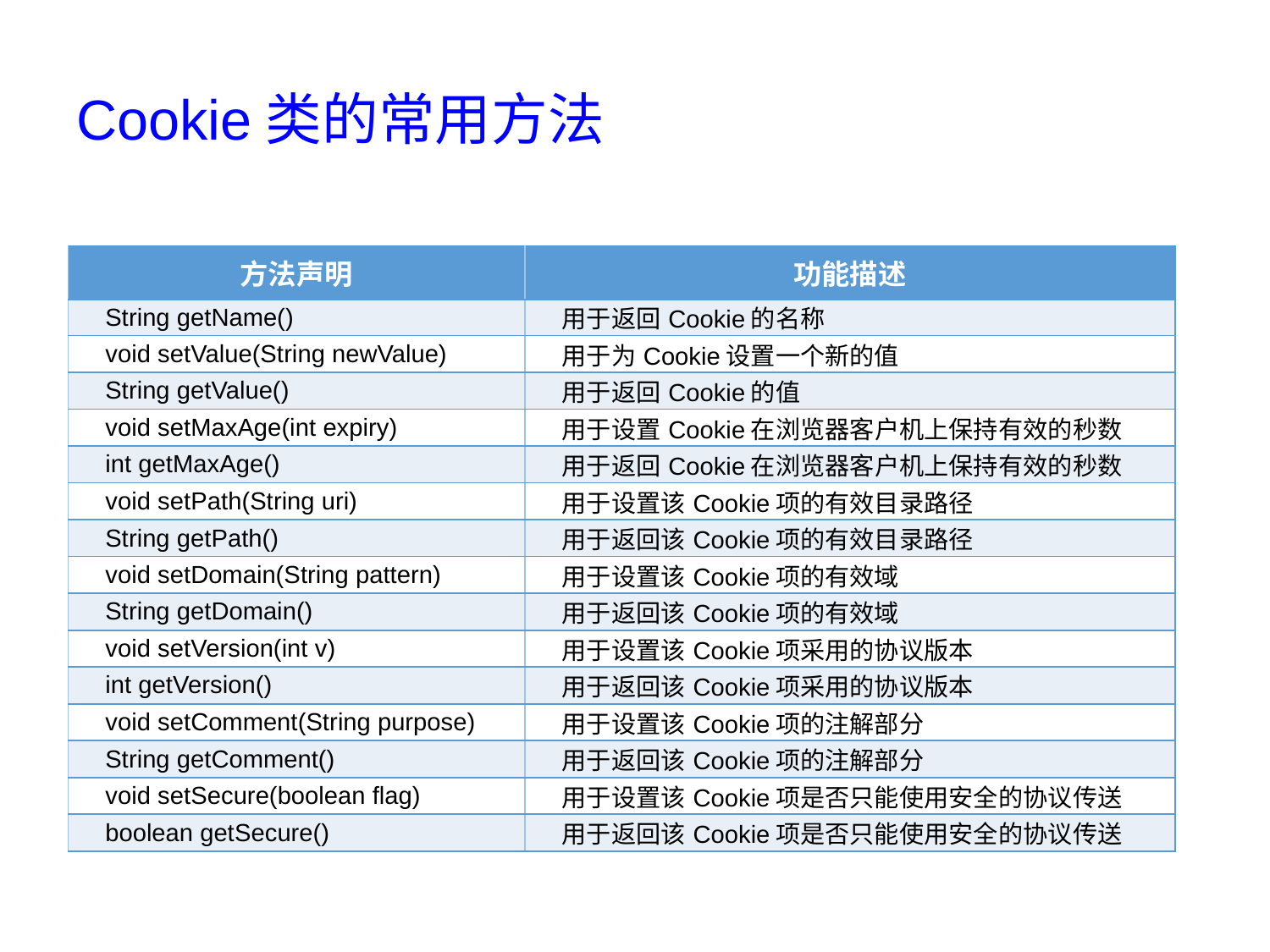

# Cookie类的常用方法
| 方法声明 | 功能描述 |
| --- | --- |
| String getName() | 用于返回Cookie的名称 |
| void setValue(String newValue) | 用于为Cookie设置一个新的值 |
| String getValue() | 用于返回Cookie的值 |
| void setMaxAge(int expiry) | 用于设置Cookie在浏览器客户机上保持有效的秒数 |
| int getMaxAge() | 用于返回Cookie在浏览器客户机上保持有效的秒数 |
| void setPath(String uri) | 用于设置该Cookie项的有效目录路径 |
| String getPath() | 用于返回该Cookie项的有效目录路径 |
| void setDomain(String pattern) | 用于设置该Cookie项的有效域 |
| String getDomain() | 用于返回该Cookie项的有效域 |
| void setVersion(int v) | 用于设置该Cookie项采用的协议版本 |
| int getVersion() | 用于返回该Cookie项采用的协议版本 |
| void setComment(String purpose) | 用于设置该Cookie项的注解部分 |
| String getComment() | 用于返回该Cookie项的注解部分 |
| void setSecure(boolean flag) | 用于设置该Cookie项是否只能使用安全的协议传送 |
| boolean getSecure() | 用于返回该Cookie项是否只能使用安全的协议传送 |